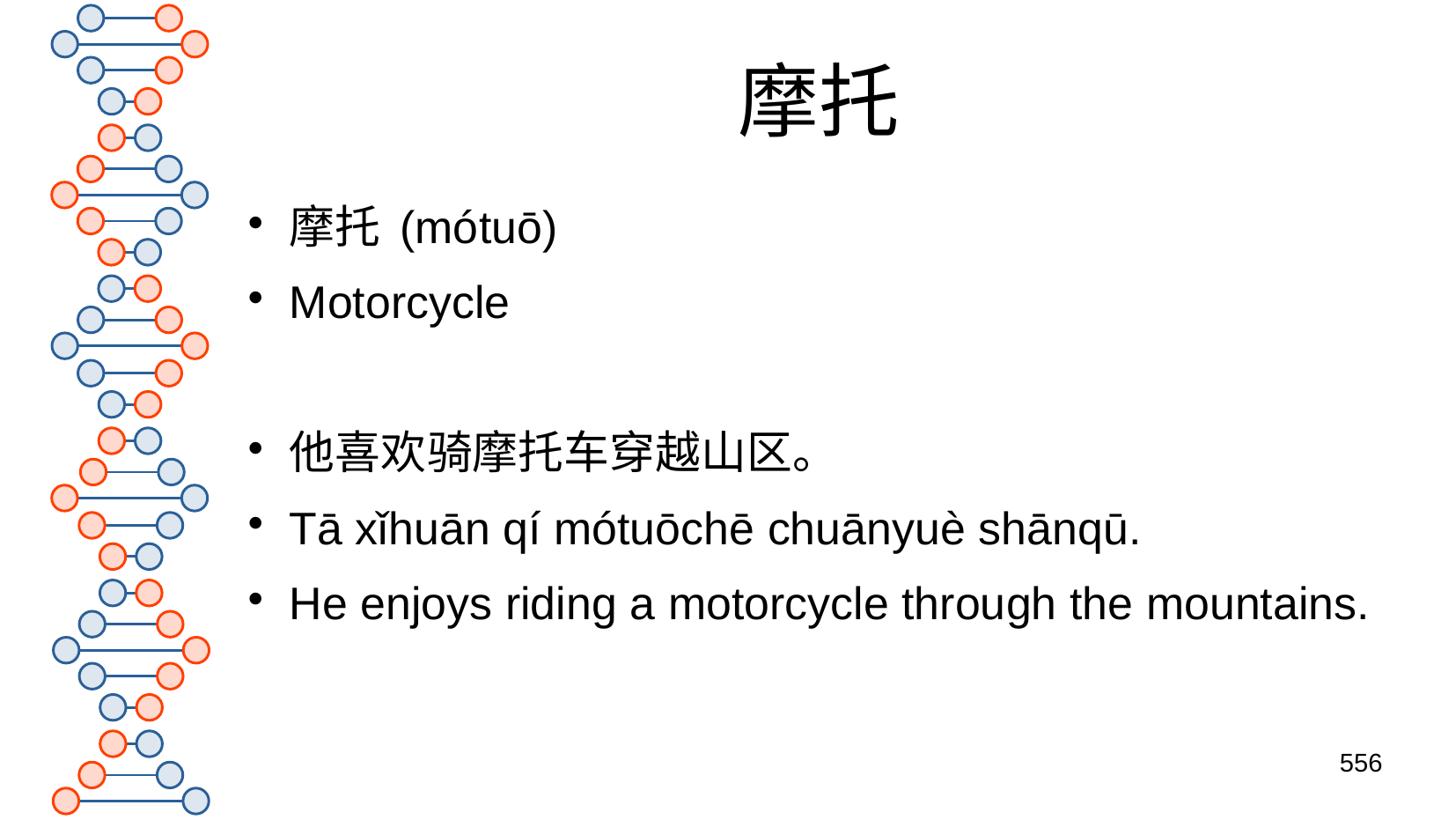

# 摩托
摩托 (mótuō)
Motorcycle

他喜欢骑摩托车穿越山区。
Tā xǐhuān qí mótuōchē chuānyuè shānqū.
He enjoys riding a motorcycle through the mountains.
556